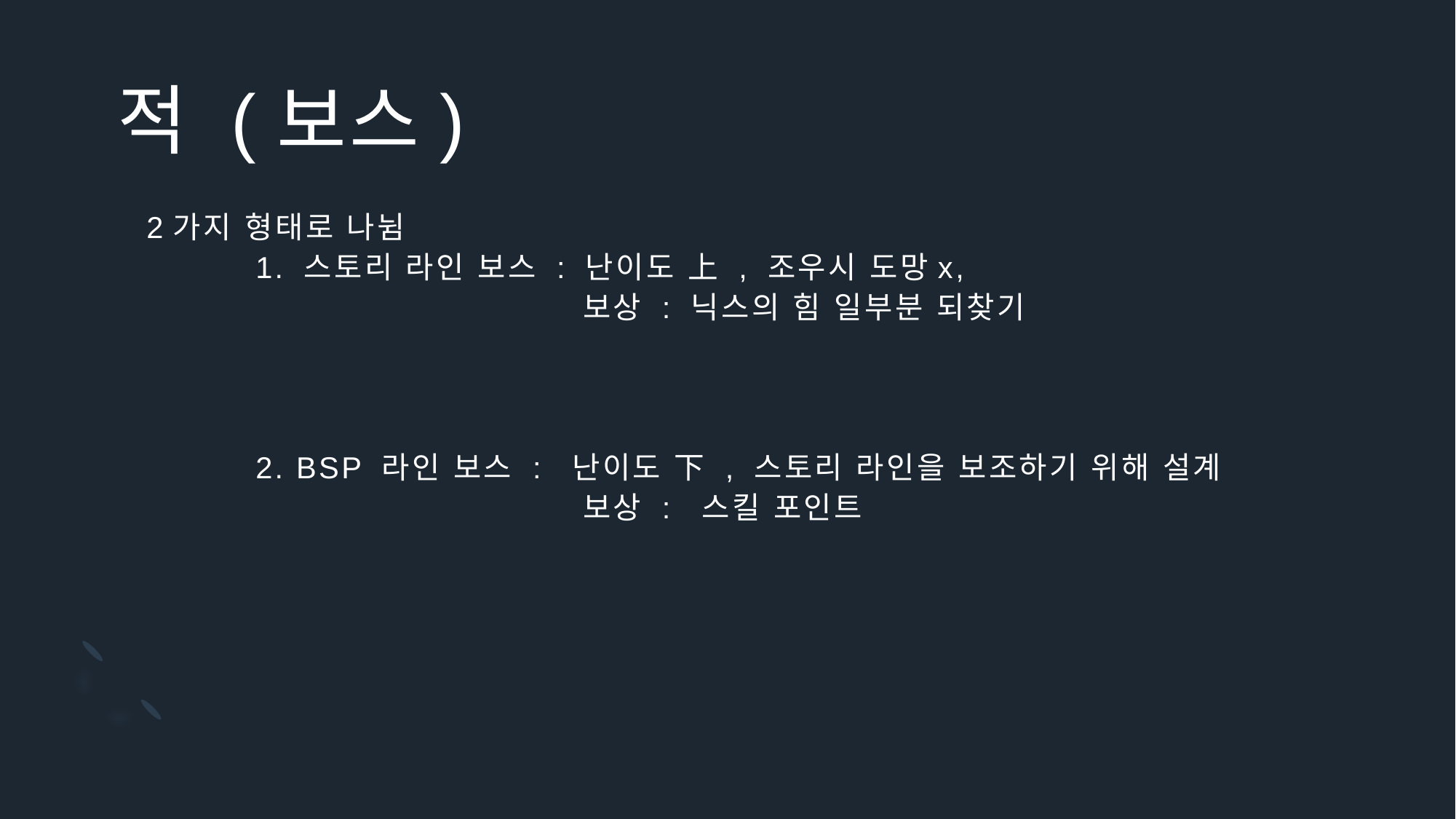

적 (보스)
# 2가지 형태로 나뉨 1. 스토리 라인 보스 : 난이도 上 , 조우시 도망x, 보상 : 닉스의 힘 일부분 되찾기 2. BSP 라인 보스 :  난이도 下 , 스토리 라인을 보조하기 위해 설계 보상 :  스킬 포인트